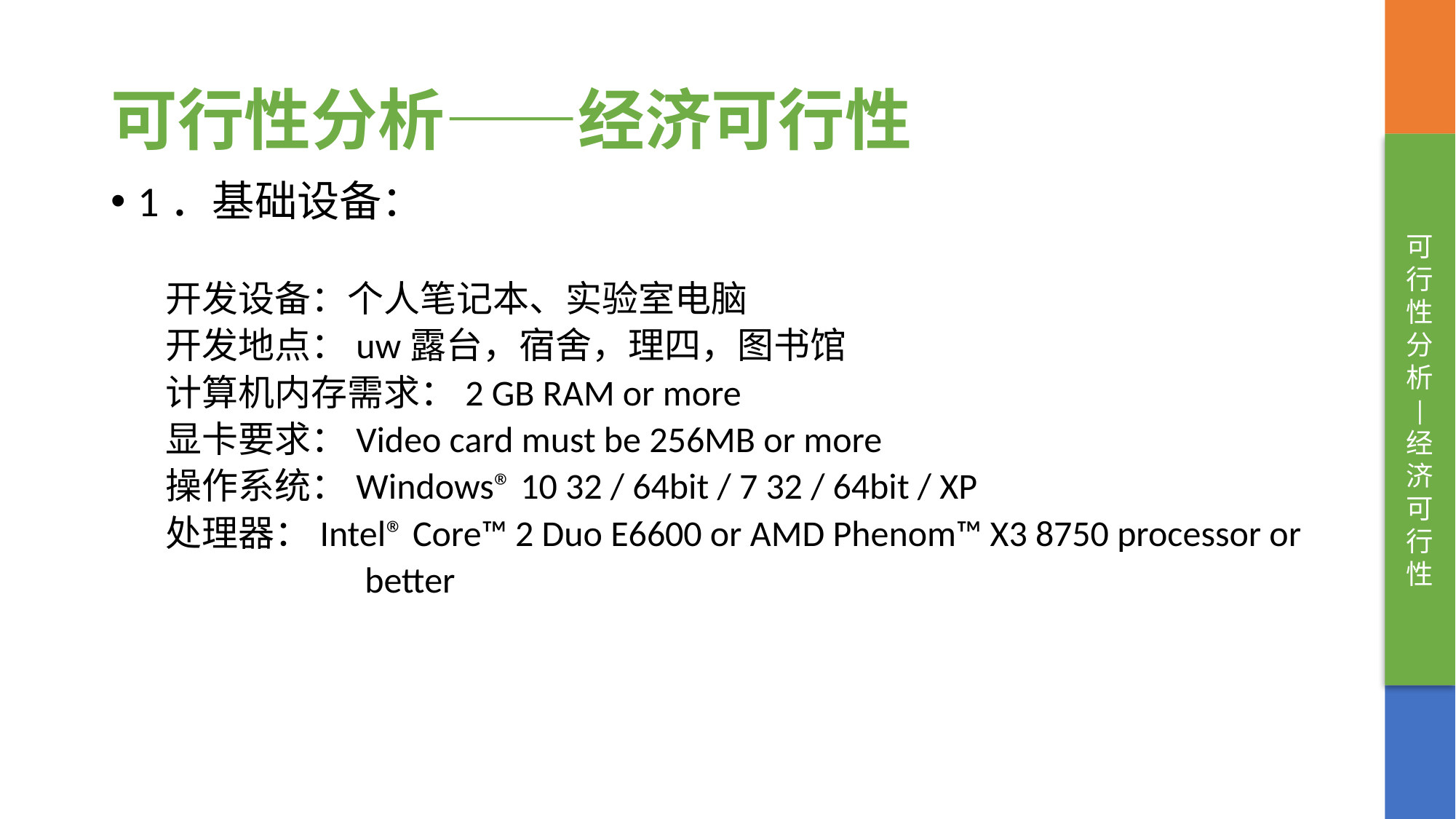

# 可行性分析——经济可行性
可行性分析
|
经济可行性
1．基础设备：

开发设备：个人笔记本、实验室电脑
开发地点：uw露台，宿舍，理四，图书馆
计算机内存需求：2 GB RAM or more
显卡要求：Video card must be 256MB or more
操作系统：Windows® 10 32 / 64bit / 7 32 / 64bit / XP
处理器：Intel® Core™ 2 Duo E6600 or AMD Phenom™ X3 8750 processor or
	           better